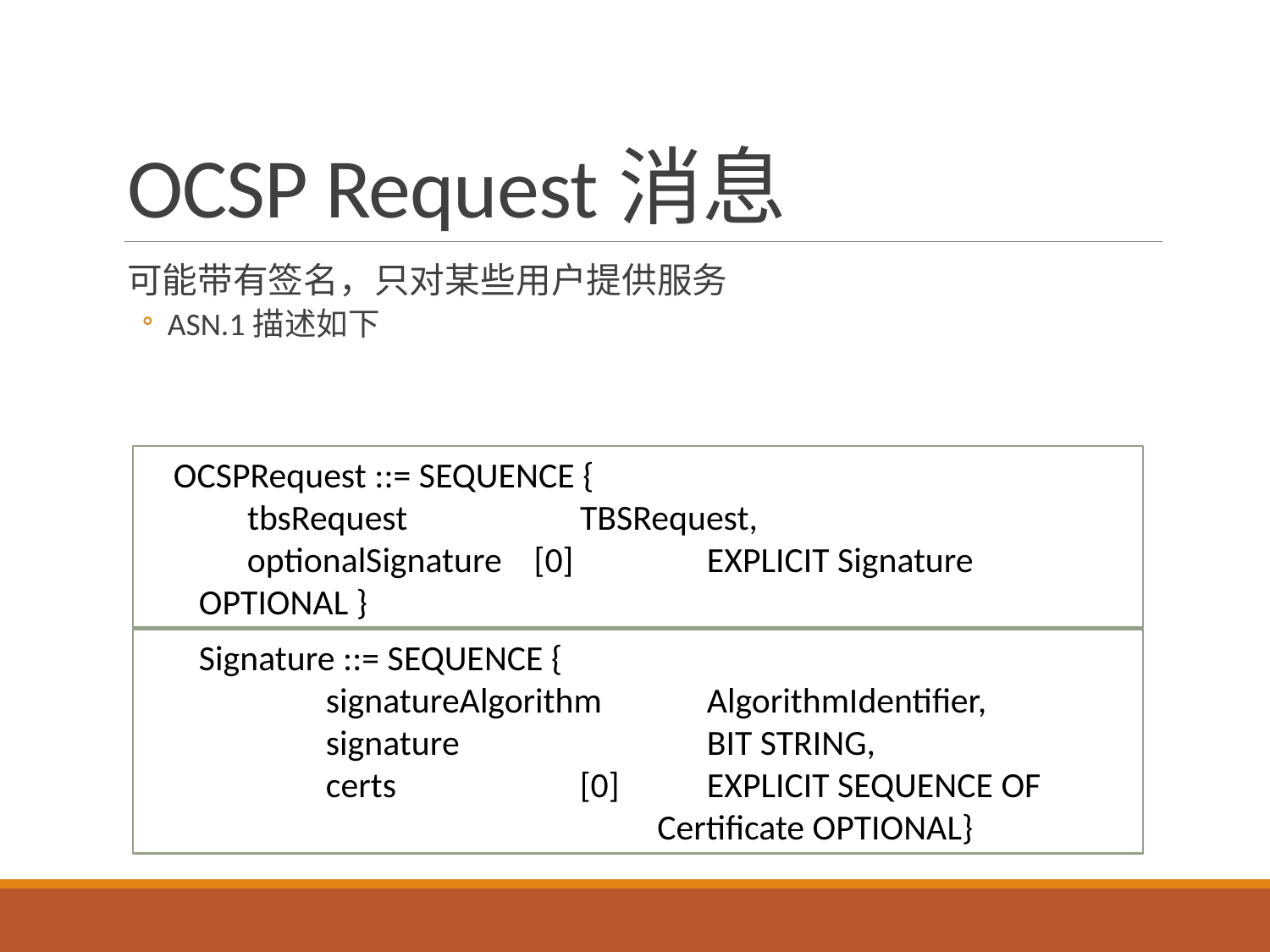

# OCSP Request消息
可能带有签名，只对某些用户提供服务
ASN.1描述如下
OCSPRequest ::= SEQUENCE {
      tbsRequest 		TBSRequest,
      optionalSignature    [0] 	EXPLICIT Signature OPTIONAL }
Signature ::= SEQUENCE {
	signatureAlgorithm 	AlgorithmIdentifier,
	signature 		BIT STRING,
	certs 		[0] 	EXPLICIT SEQUENCE OF
                                                         Certificate OPTIONAL}
89